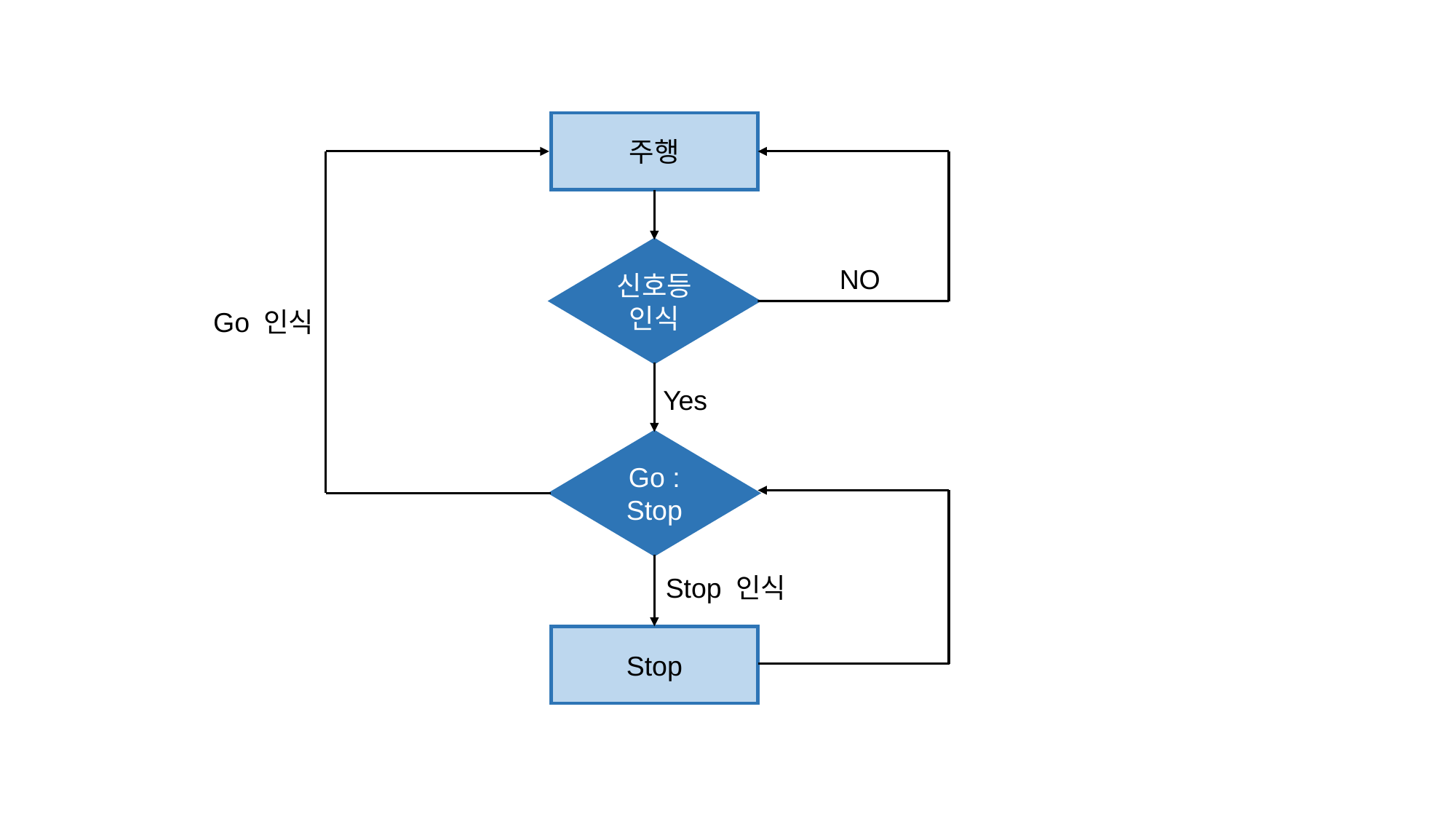

주행
신호등
인식
NO
Go 인식
Yes
Go : Stop
Stop 인식
Stop